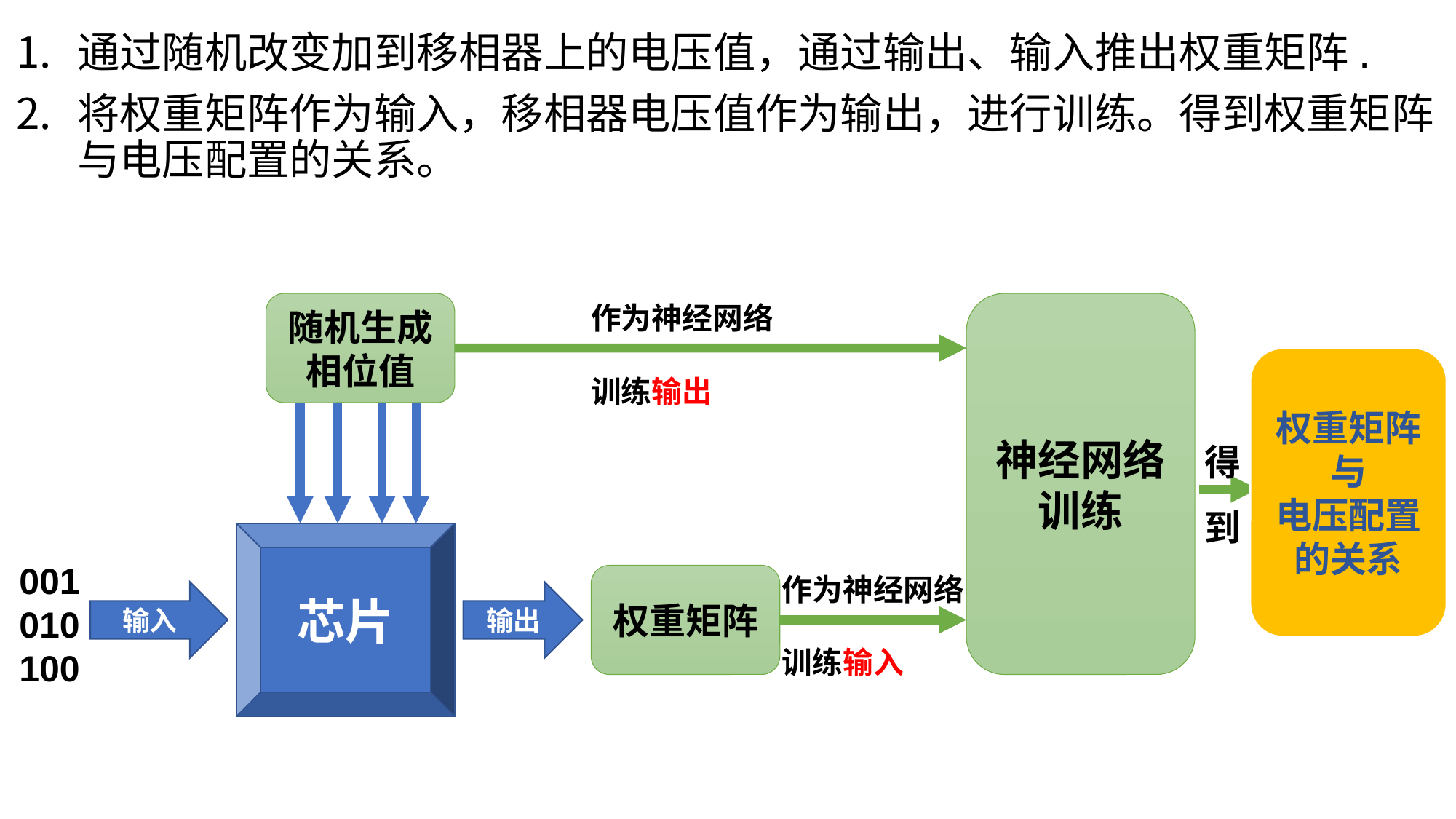

通过随机改变加到移相器上的电压值，通过输出、输入推出权重矩阵.
将权重矩阵作为输入，移相器电压值作为输出，进行训练。得到权重矩阵与电压配置的关系。
作为神经网络
训练输出
随机生成
相位值
神经网络
训练
权重矩阵与
电压配置的关系
得
到
芯片
作为神经网络
训练输入
001010100
权重矩阵
输入
输出